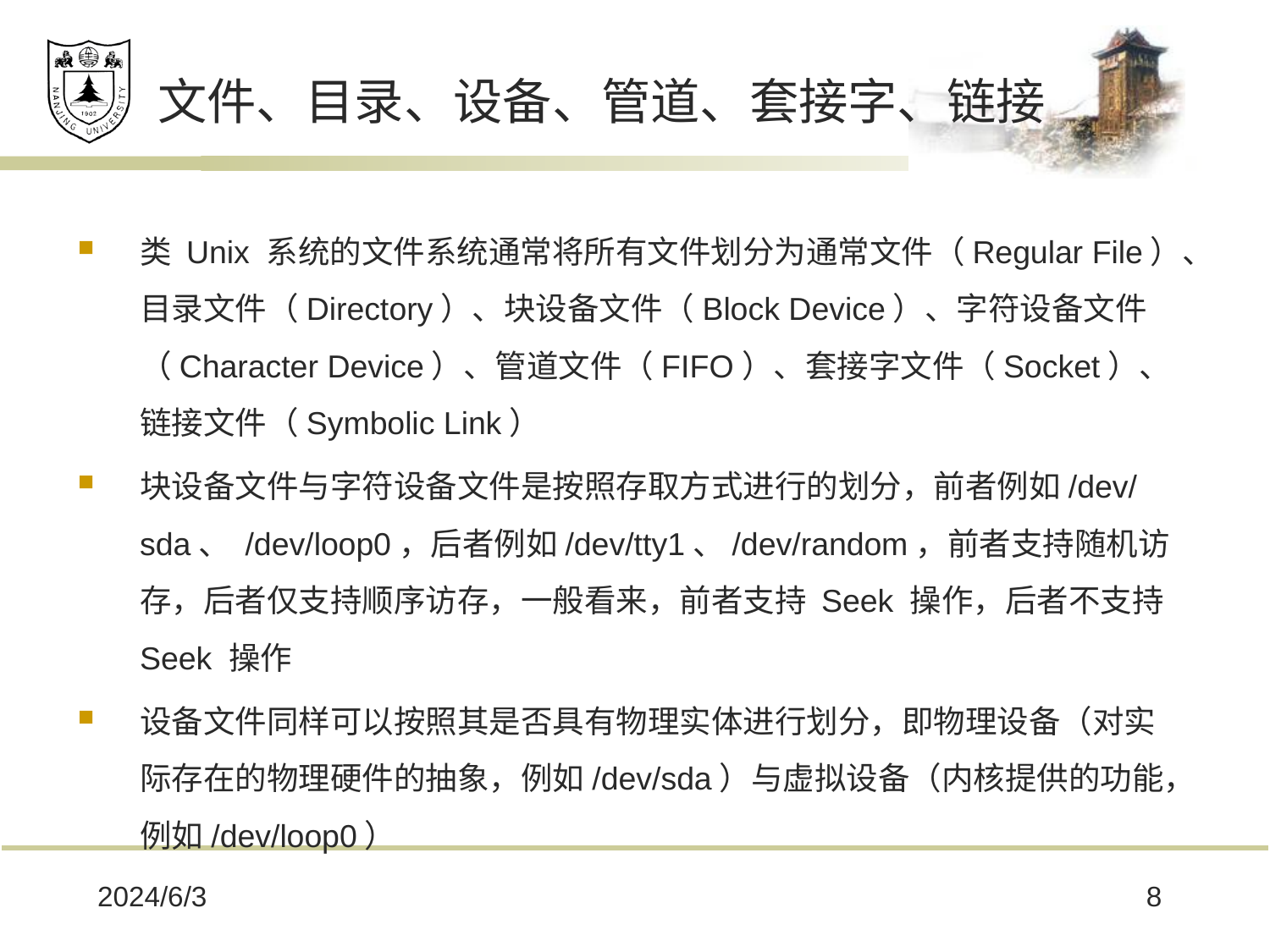

# ⽂件、⽬录、设备、管道、套接字、链接
类 Unix 系统的⽂件系统通常将所有⽂件划分为通常⽂件（Regular File）、⽬录⽂件（Directory）、块设备⽂件（Block Device）、字符设备⽂件（Character Device）、管道⽂件（FIFO）、套接字⽂件（Socket）、链接⽂件（Symbolic Link）
块设备⽂件与字符设备⽂件是按照存取⽅式进⾏的划分，前者例如/dev/sda、 /dev/loop0，后者例如/dev/tty1、/dev/random，前者⽀持随机访存，后者仅⽀持顺序访存，⼀般看来，前者⽀持 Seek 操作，后者不⽀持 Seek 操作
设备⽂件同样可以按照其是否具有物理实体进⾏划分，即物理设备（对实际存在的物理硬件的抽象，例如/dev/sda）与虚拟设备（内核提供的功能，例如/dev/loop0）
2024/6/3
8